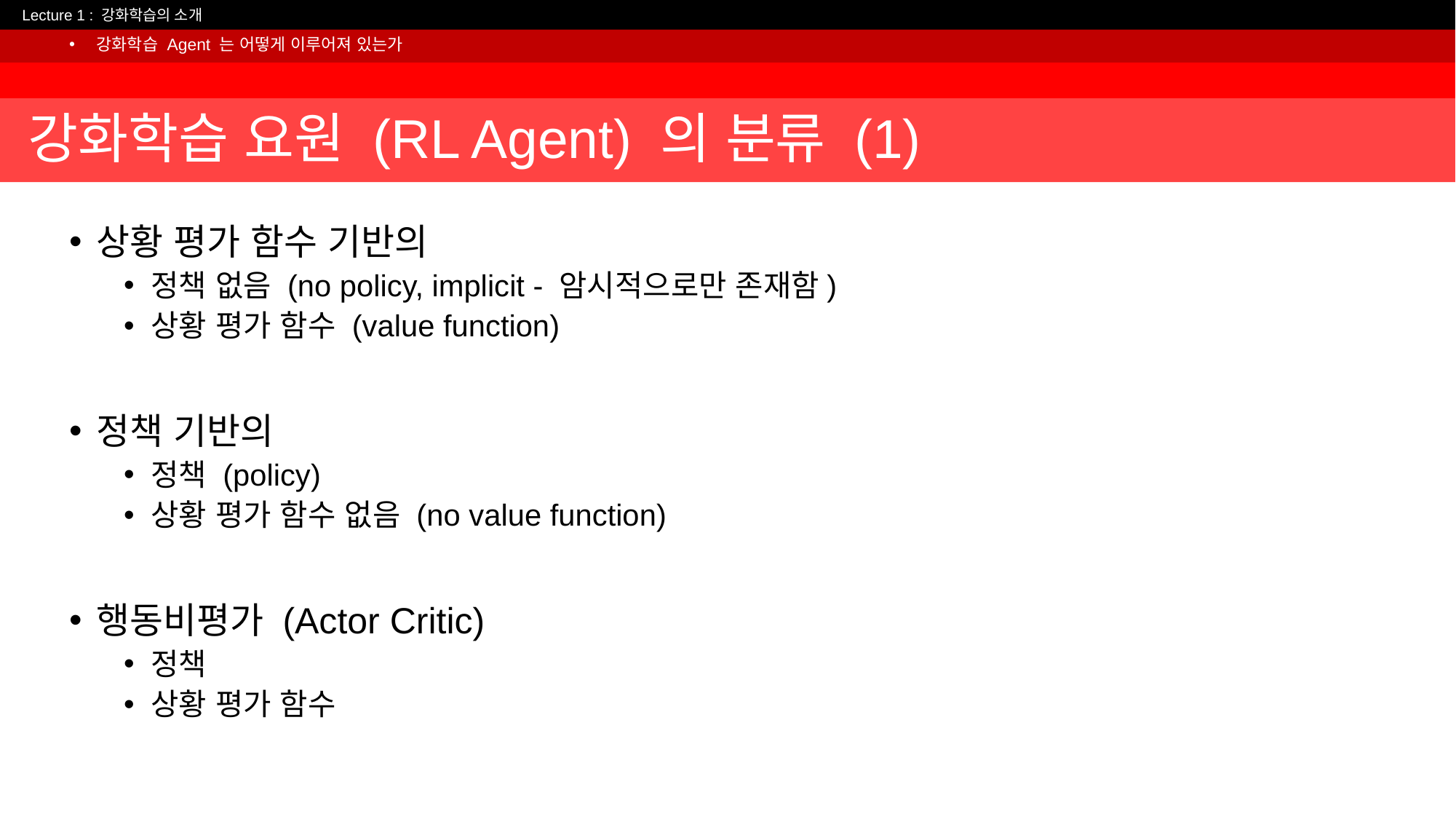

강화학습 Agent 는 어떻게 이루어져 있는가

# 강화학습 요원 (RL Agent) 의 분류 (1)
상황 평가 함수 기반의
정책 없음 (no policy, implicit - 암시적으로만 존재함)
상황 평가 함수 (value function)

정책 기반의
정책 (policy)
상황 평가 함수 없음 (no value function)

행동비평가 (Actor Critic)
정책
상황 평가 함수